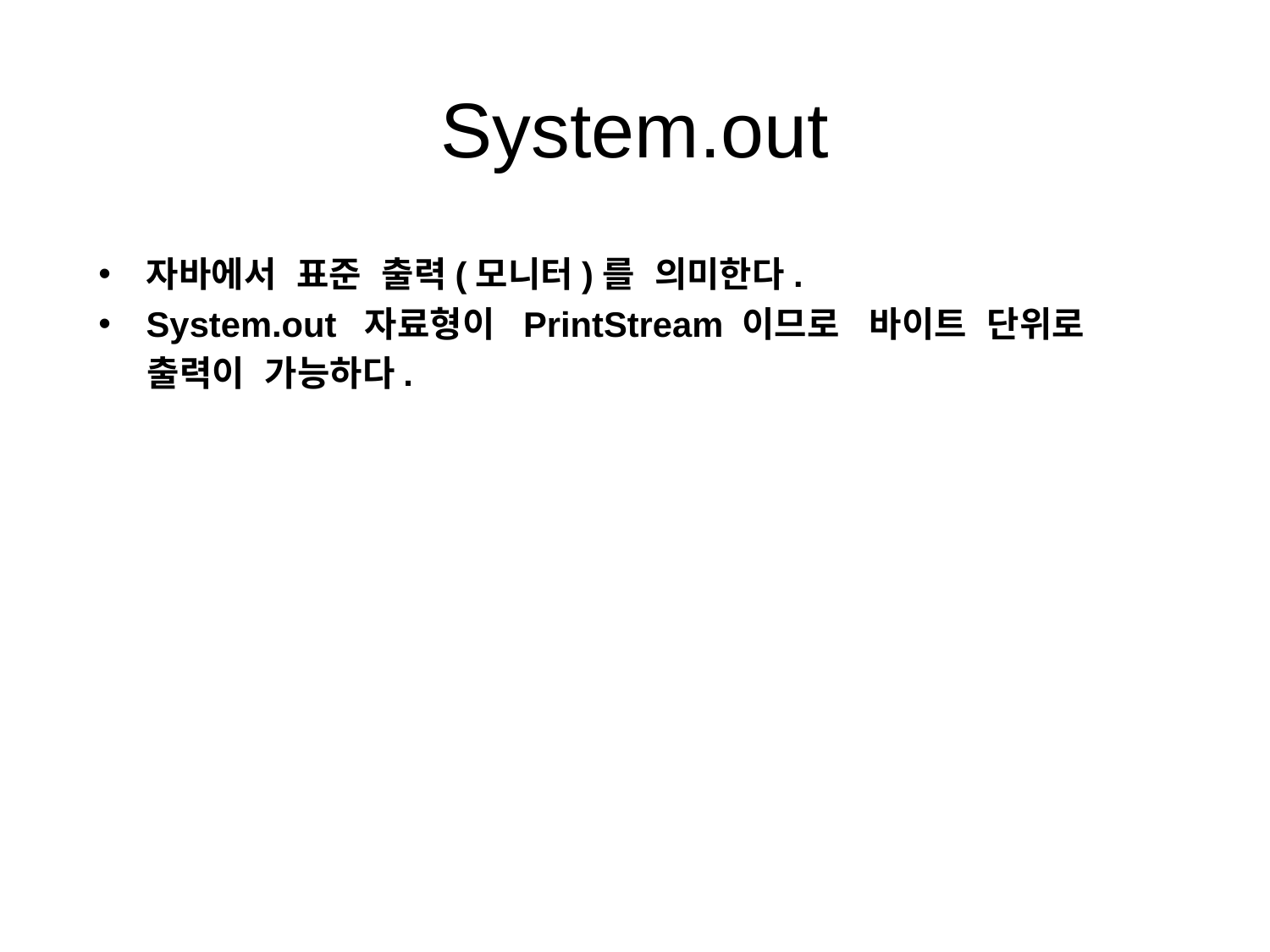

# System.out
자바에서  표준  출력(모니터)를  의미한다.
System.out  자료형이  PrintStream 이므로   바이트  단위로
    출력이  가능하다.